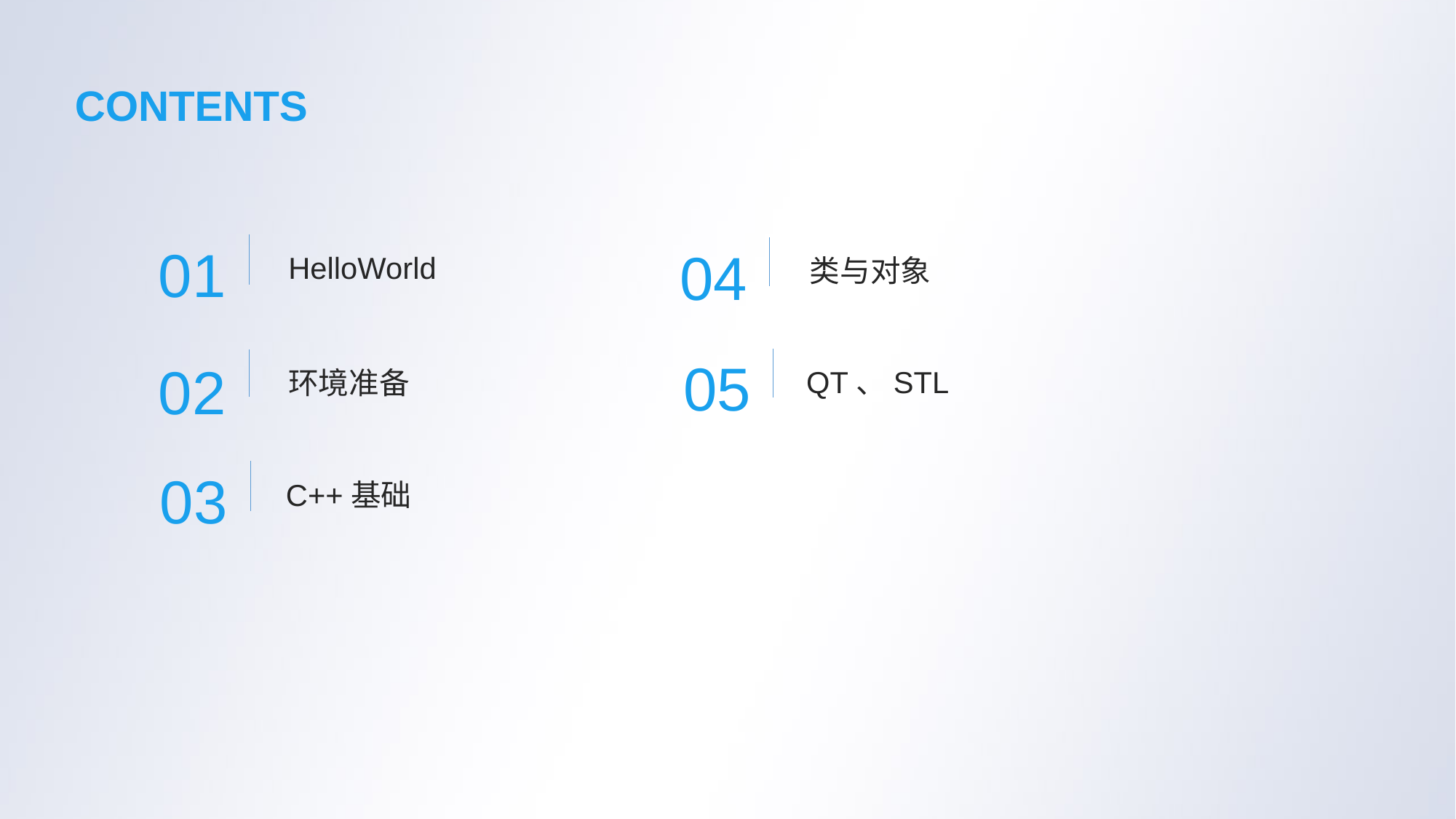

CONTENTS
01
HelloWorld
04
类与对象
05
QT、STL
02

环境准备
03
C++基础